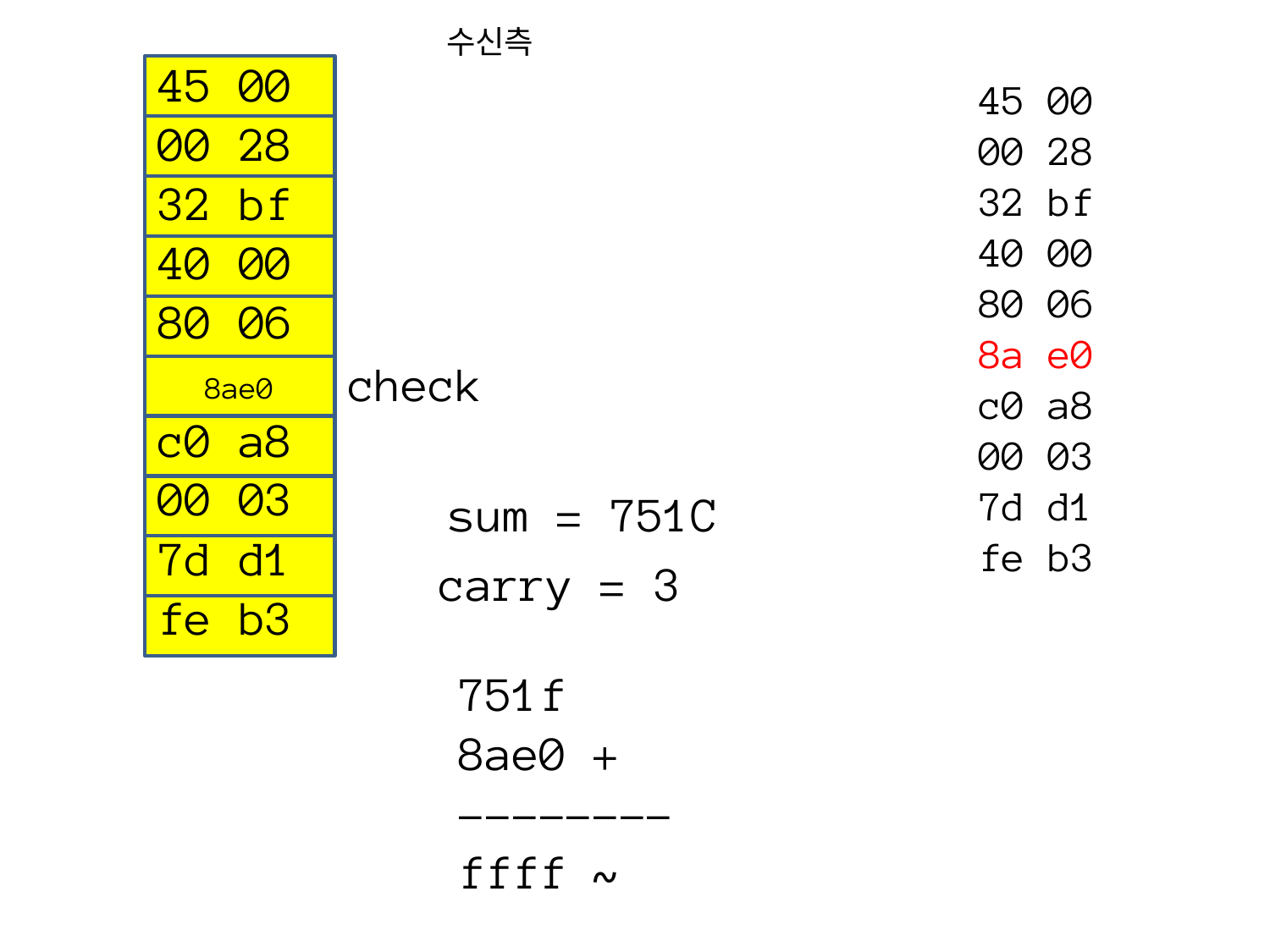

수신측
45 00
00 28
32 bf
40 00
80 06

c0 a8
00 03
7d d1
fe b3

45 00
00 28
32 bf
40 00
80 06
8a e0
c0 a8
00 03
7d d1
fe b3

check
8ae0

sum = 751C

carry = 3

751f
8ae0 +
--------
ffff ~